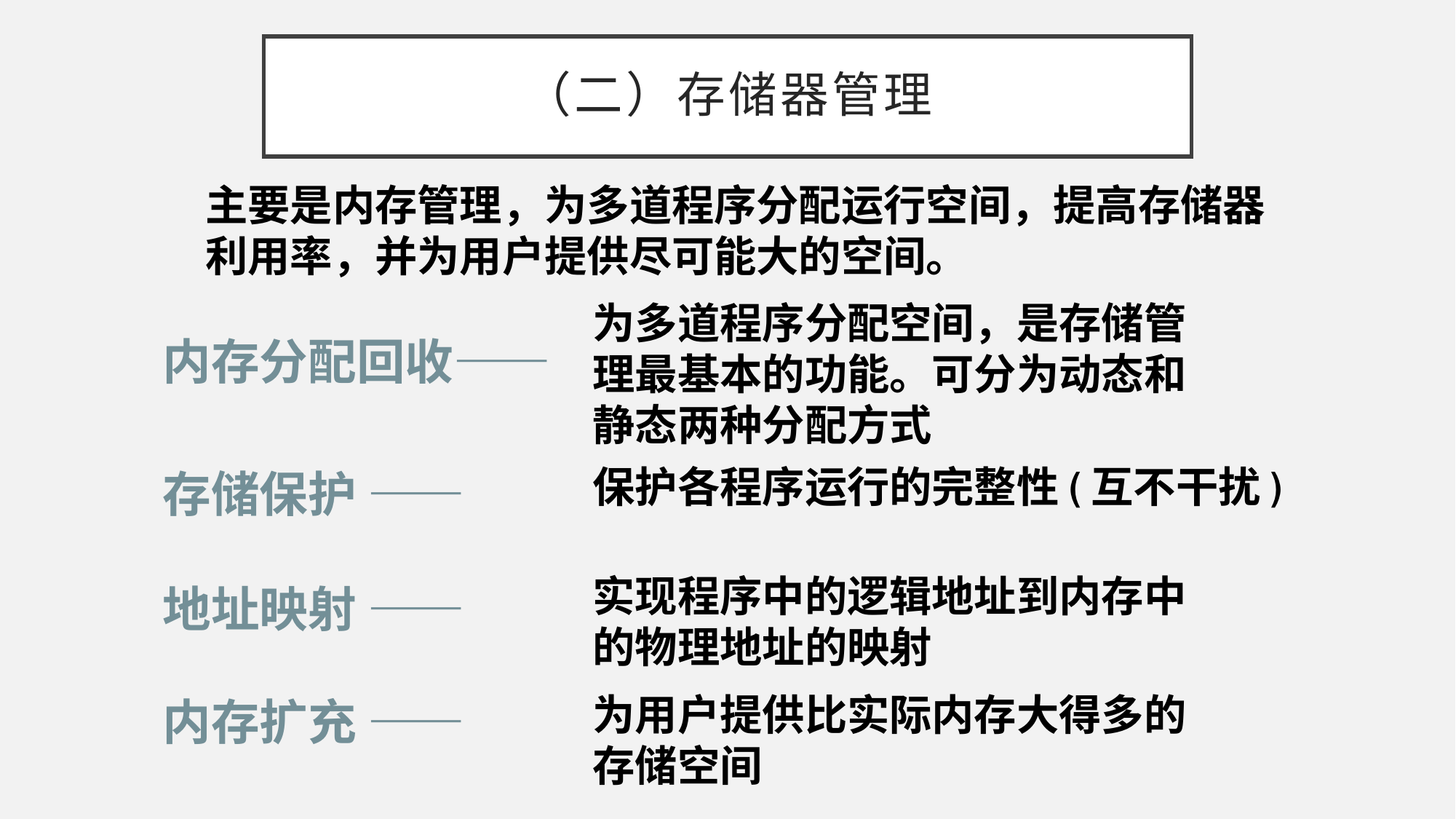

# （二）存储器管理
主要是内存管理，为多道程序分配运行空间，提高存储器利用率，并为用户提供尽可能大的空间。
为多道程序分配空间，是存储管理最基本的功能。可分为动态和静态两种分配方式
内存分配回收——
保护各程序运行的完整性(互不干扰)
存储保护 ——
实现程序中的逻辑地址到内存中的物理地址的映射
地址映射 ——
为用户提供比实际内存大得多的存储空间
内存扩充 ——